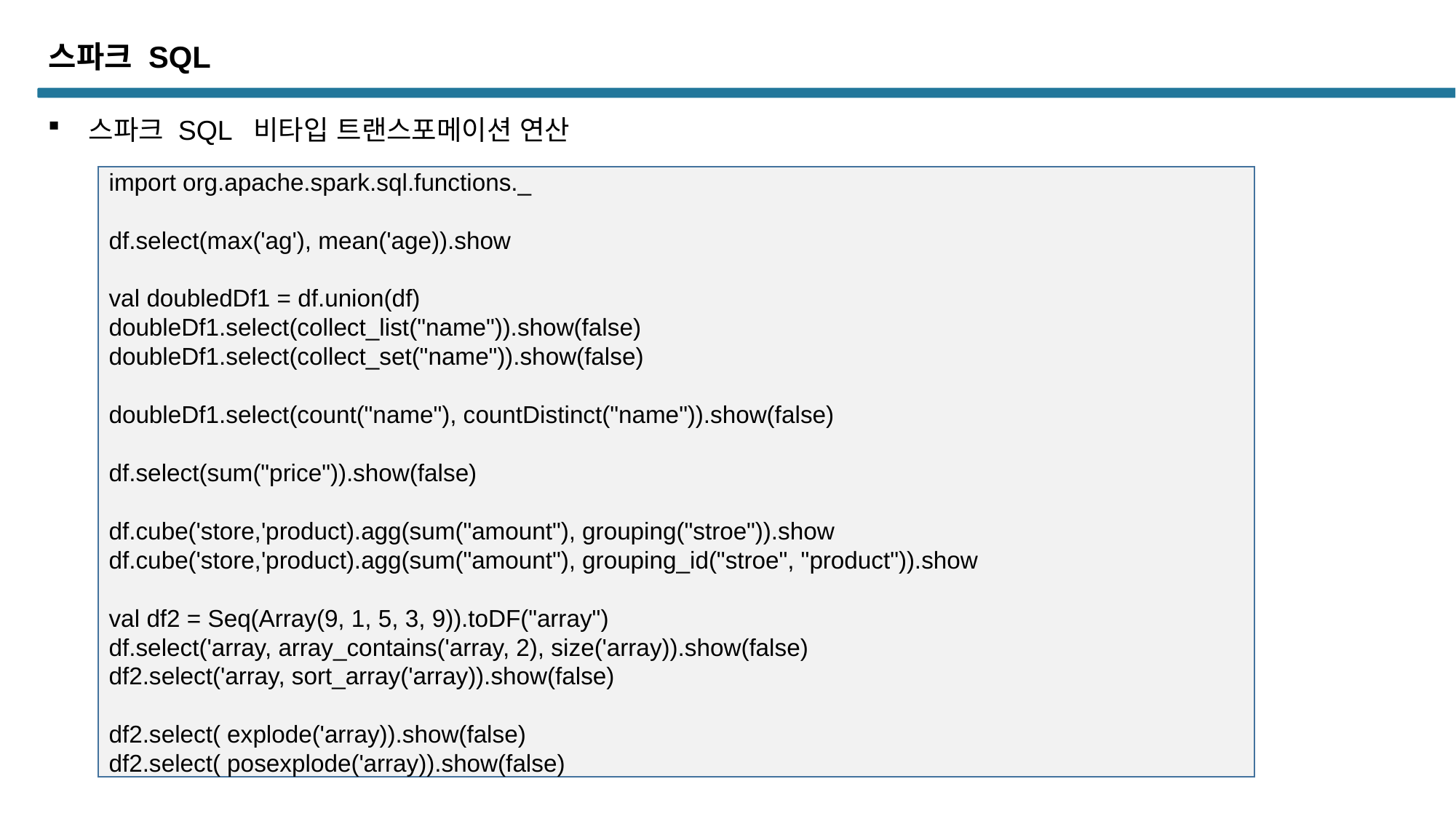

스파크 SQL
스파크 SQL  비타입 트랜스포메이션 연산
import org.apache.spark.sql.functions._

df.select(max('ag'), mean('age)).show

val doubledDf1 = df.union(df)
doubleDf1.select(collect_list("name")).show(false)
doubleDf1.select(collect_set("name")).show(false)

doubleDf1.select(count("name"), countDistinct("name")).show(false)

df.select(sum("price")).show(false)

df.cube('store,'product).agg(sum("amount"), grouping("stroe")).show
df.cube('store,'product).agg(sum("amount"), grouping_id("stroe", "product")).show

val df2 = Seq(Array(9, 1, 5, 3, 9)).toDF("array")
df.select('array, array_contains('array, 2), size('array)).show(false)
df2.select('array, sort_array('array)).show(false)

df2.select( explode('array)).show(false)
df2.select( posexplode('array)).show(false)